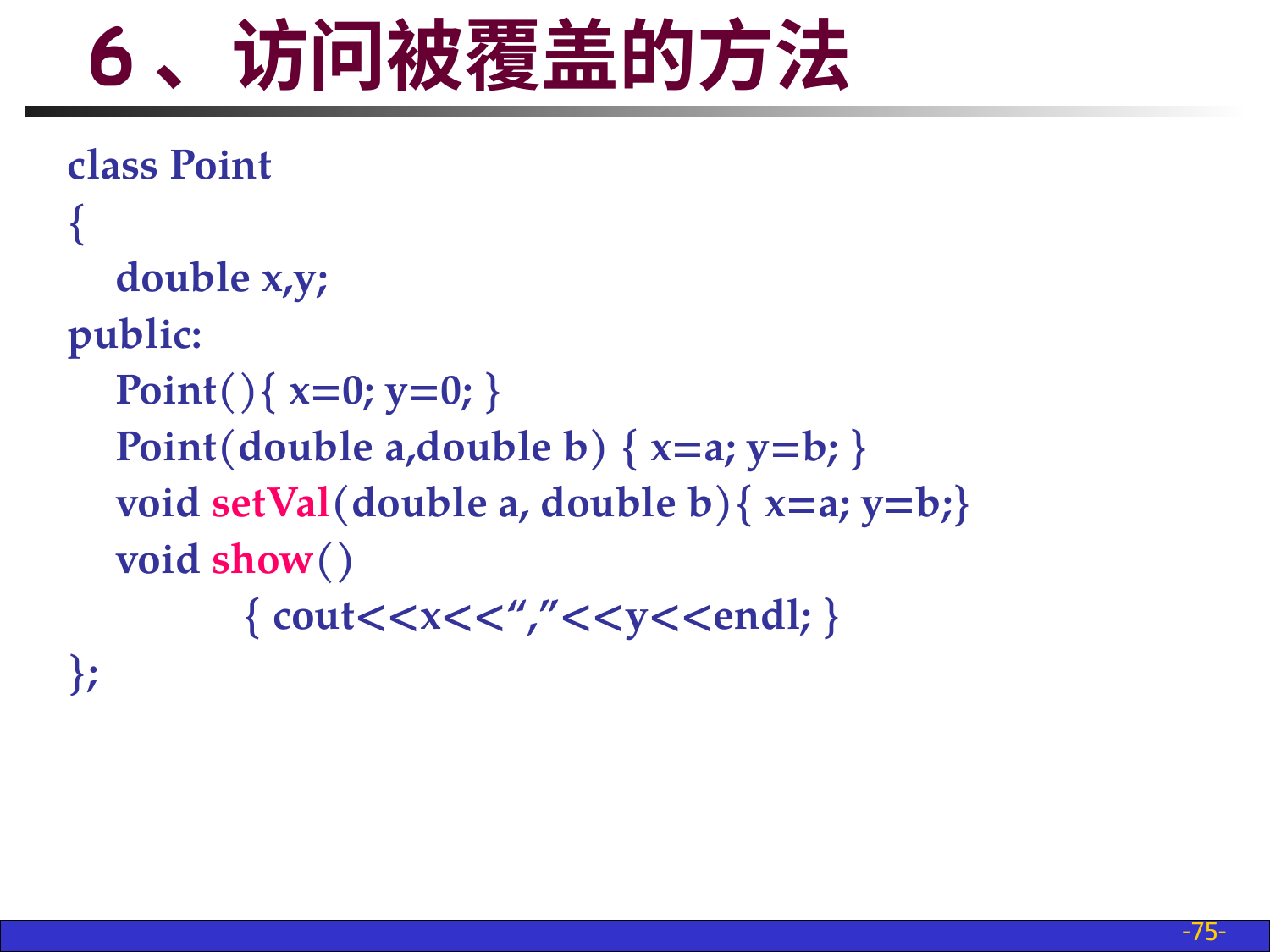

# 6、访问被覆盖的方法
class Point
{
	double x,y;
public:
	Point(){ x=0; y=0; }
	Point(double a,double b) { x=a; y=b; }
	void setVal(double a, double b){ x=a; y=b;}
	void show()
		{ cout<<x<<“,”<<y<<endl; }
};
-75-